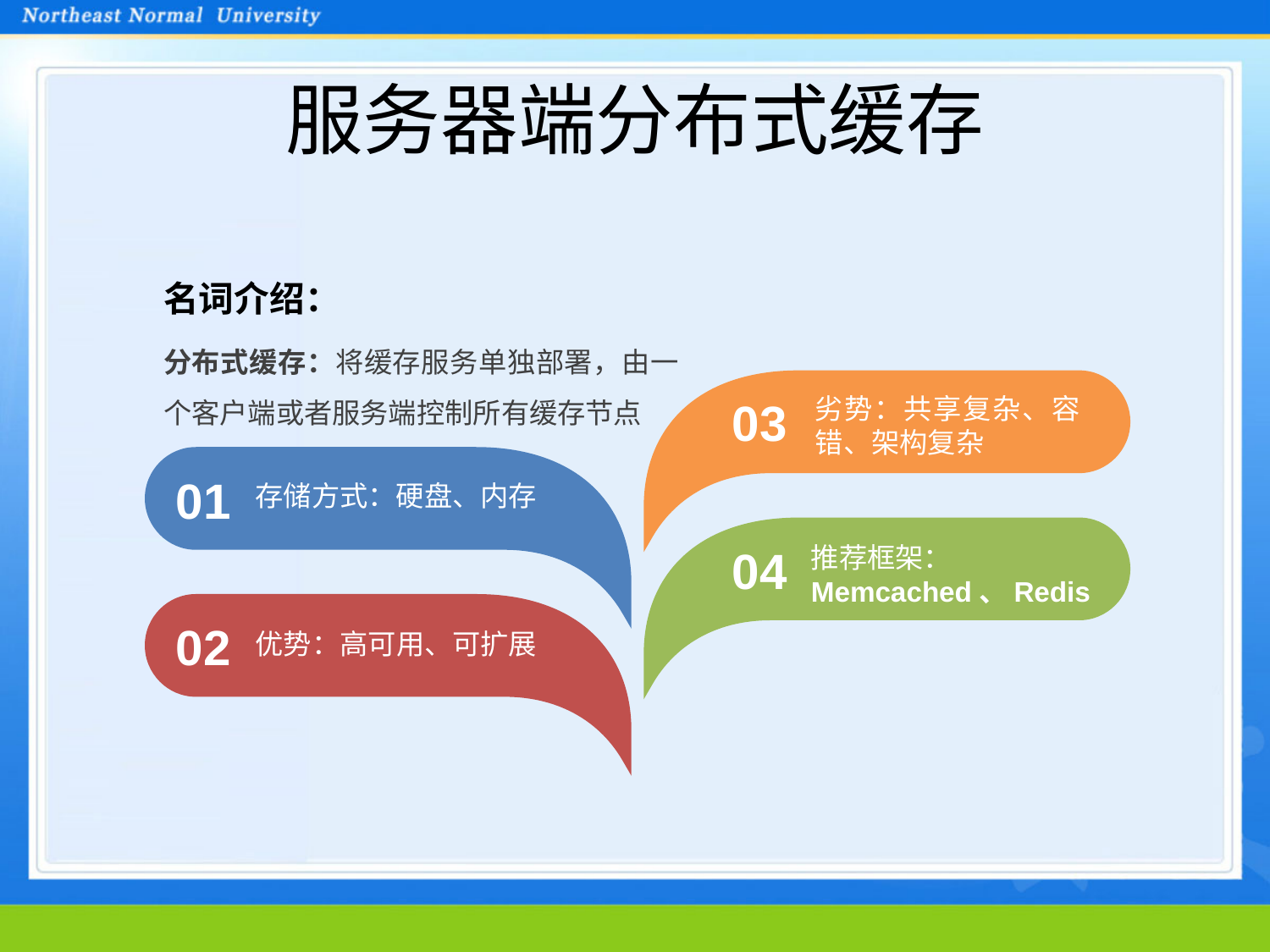

# 服务器端分布式缓存

名词介绍：
分布式缓存：将缓存服务单独部署，由一个客户端或者服务端控制所有缓存节点

劣势：共享复杂、容错、架构复杂
03

01
存储方式：硬盘、内存

04
推荐框架：
Memcached、Redis

02
优势：高可用、可扩展